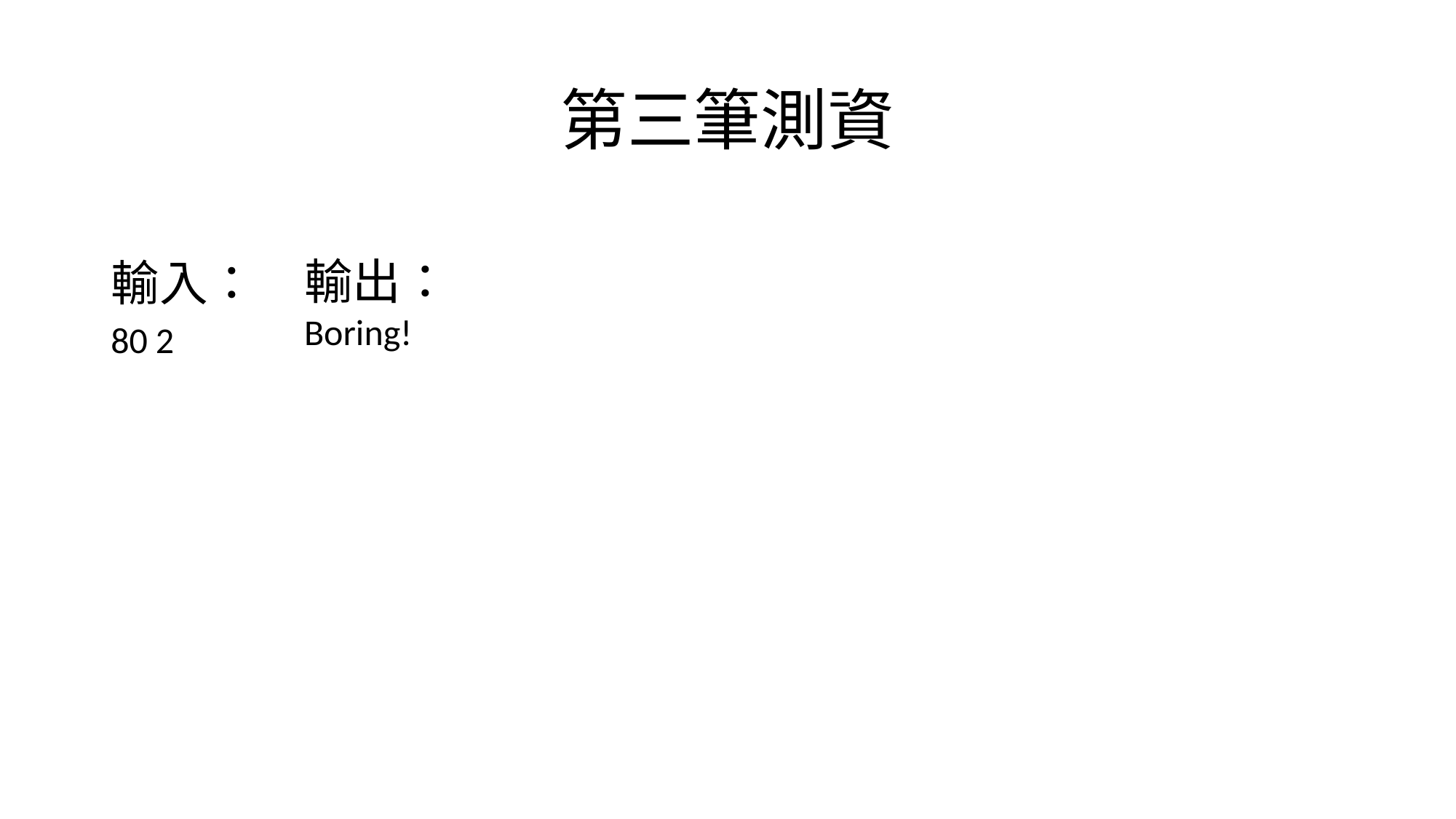

# 第三筆測資
輸出：
Boring!

輸入：

80 2